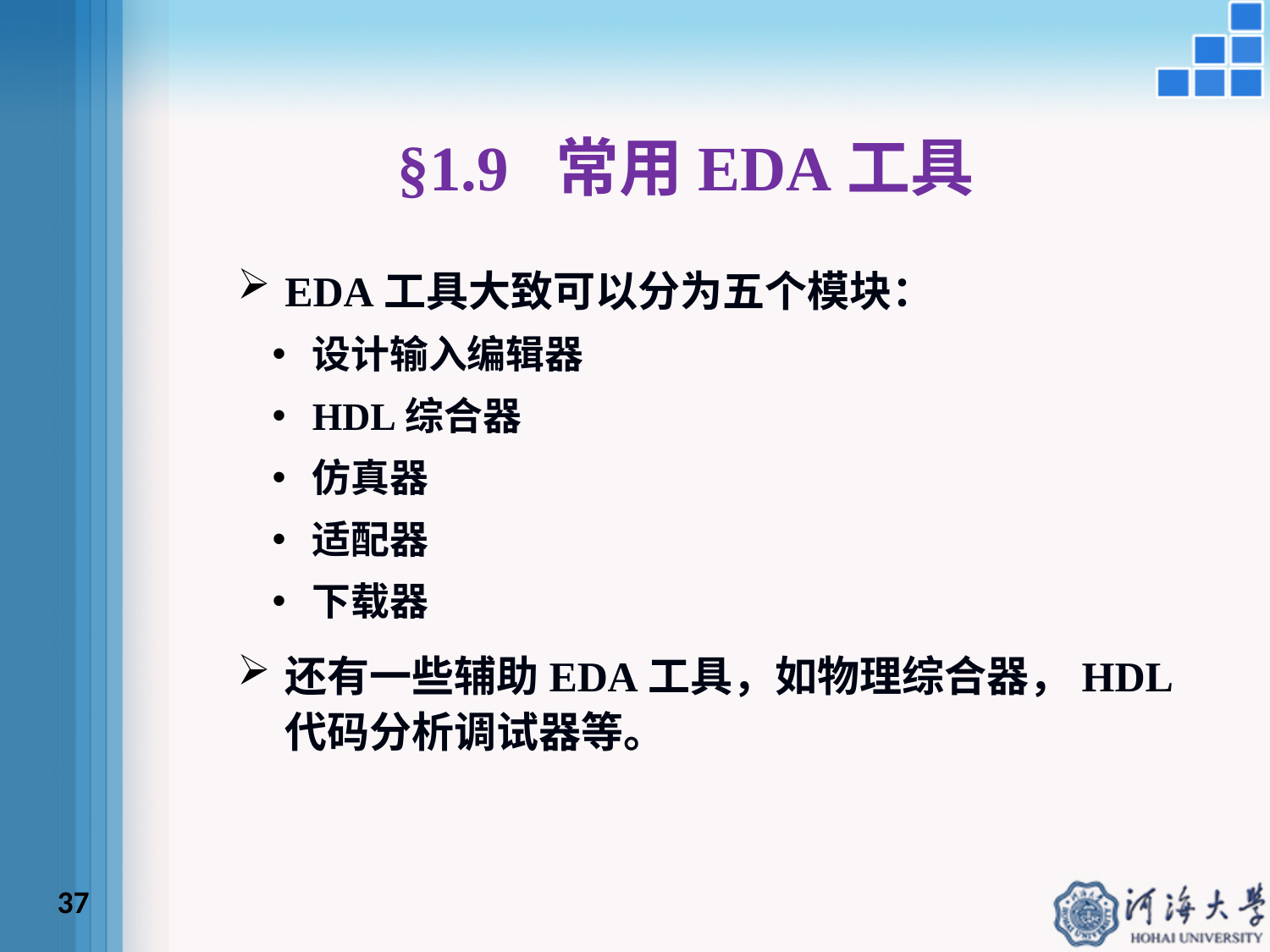

# §1.9  常用EDA工具
EDA工具大致可以分为五个模块：
设计输入编辑器
HDL综合器
仿真器
适配器
下载器
还有一些辅助EDA工具，如物理综合器，HDL代码分析调试器等。
37